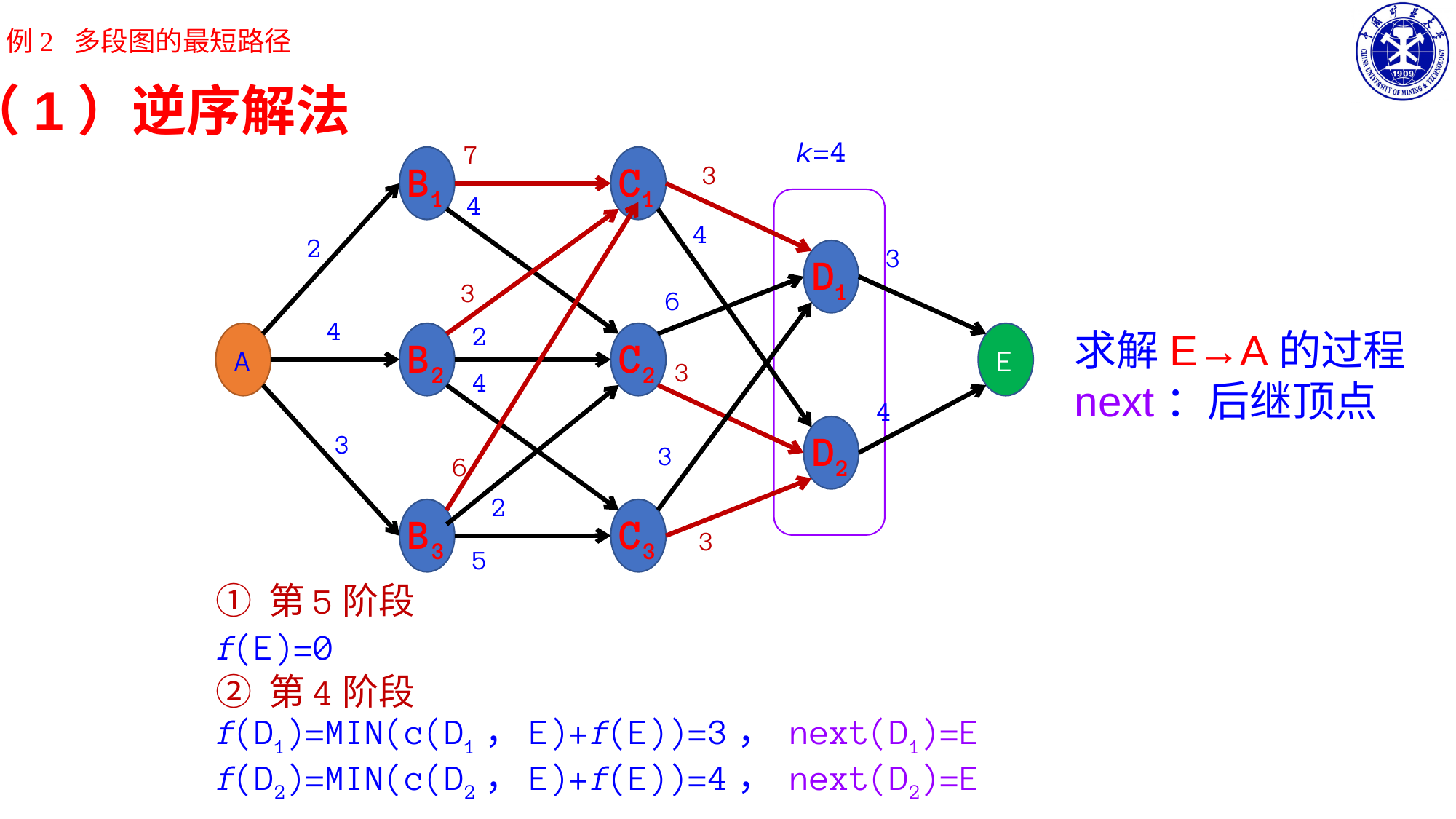

例2  多段图的最短路径
（1）逆序解法
k=4

7
B1
C1
3
4
4
2
D1
3
3
6
4
2
A
B2
C2
E
3
4
4
D2
3
3
6
2
B3
C3
3
5
求解E→A的过程
next：后继顶点
① 第5阶段
f(E)=0
② 第4阶段
f(D1)=MIN(c(D1，E)+f(E))=3， next(D1)=E
f(D2)=MIN(c(D2，E)+f(E))=4， next(D2)=E